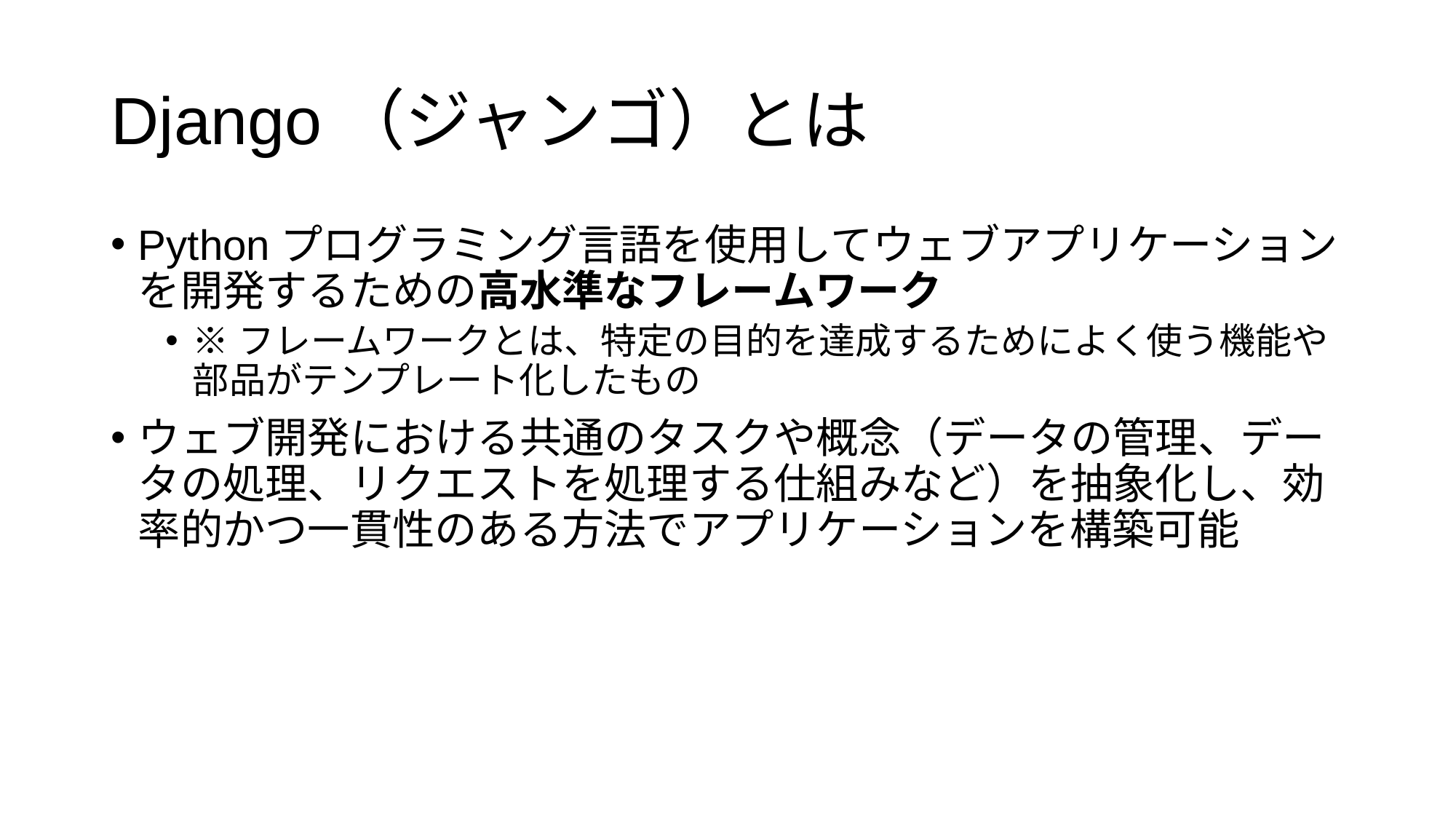

# Django（ジャンゴ）とは
Pythonプログラミング言語を使用してウェブアプリケーションを開発するための高水準なフレームワーク
※フレームワークとは、特定の目的を達成するためによく使う機能や部品がテンプレート化したもの
ウェブ開発における共通のタスクや概念（データの管理、データの処理、リクエストを処理する仕組みなど）を抽象化し、効率的かつ一貫性のある方法でアプリケーションを構築可能